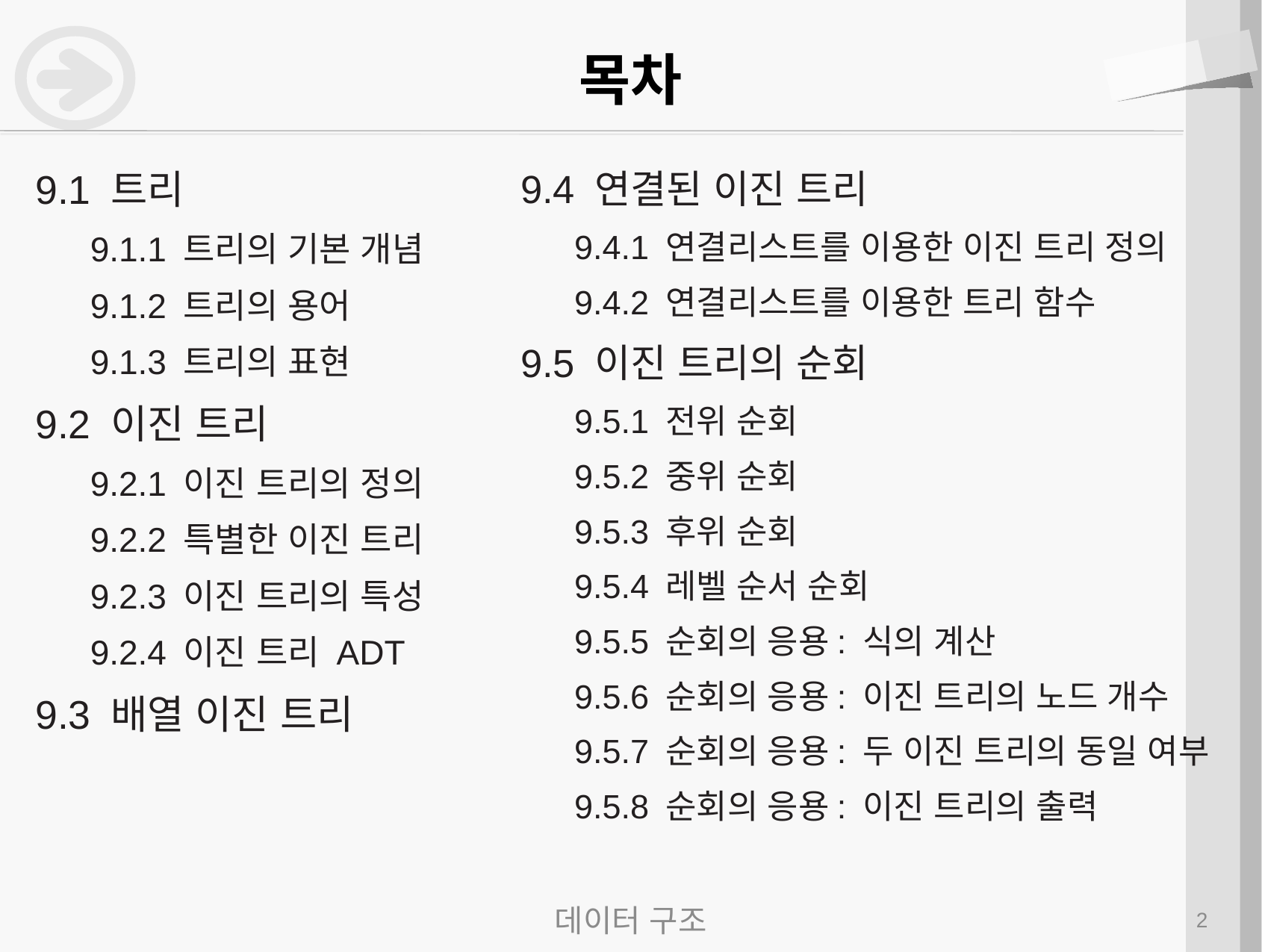

# 목차
9.4 연결된 이진 트리
9.4.1 연결리스트를 이용한 이진 트리 정의
9.4.2 연결리스트를 이용한 트리 함수
9.5 이진 트리의 순회
9.5.1 전위 순회
9.5.2 중위 순회
9.5.3 후위 순회
9.5.4 레벨 순서 순회
9.5.5 순회의 응용: 식의 계산
9.5.6 순회의 응용: 이진 트리의 노드 개수
9.5.7 순회의 응용: 두 이진 트리의 동일 여부
9.5.8 순회의 응용: 이진 트리의 출력
9.1 트리
9.1.1 트리의 기본 개념
9.1.2 트리의 용어
9.1.3 트리의 표현
9.2 이진 트리
9.2.1 이진 트리의 정의
9.2.2 특별한 이진 트리
9.2.3 이진 트리의 특성
9.2.4 이진 트리 ADT
9.3 배열 이진 트리
데이터 구조
2